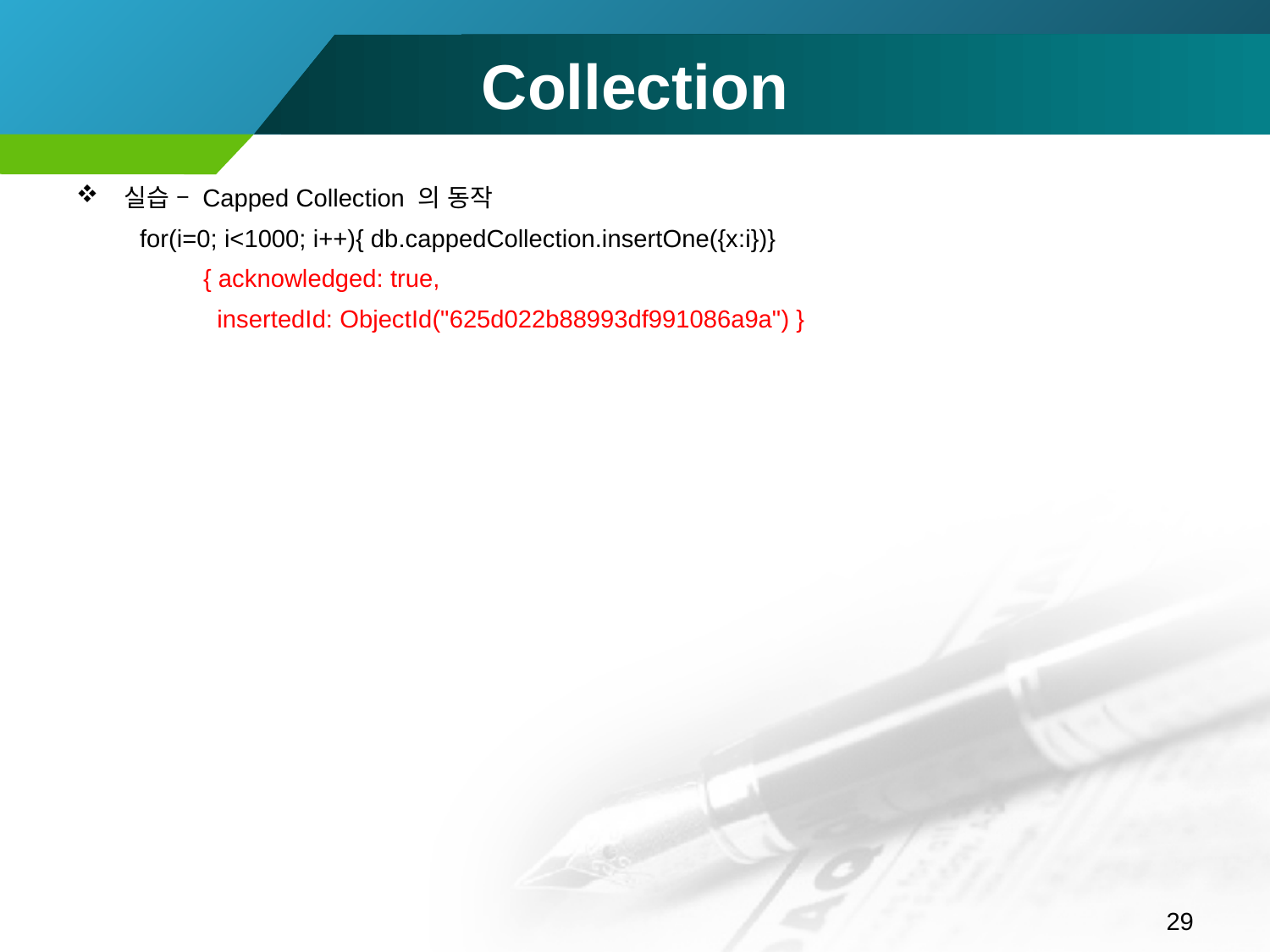

# Collection
실습 – Capped Collection 의 동작
for(i=0; i<1000; i++){ db.cappedCollection.insertOne({x:i})}
{ acknowledged: true,
  insertedId: ObjectId("625d022b88993df991086a9a") }
29